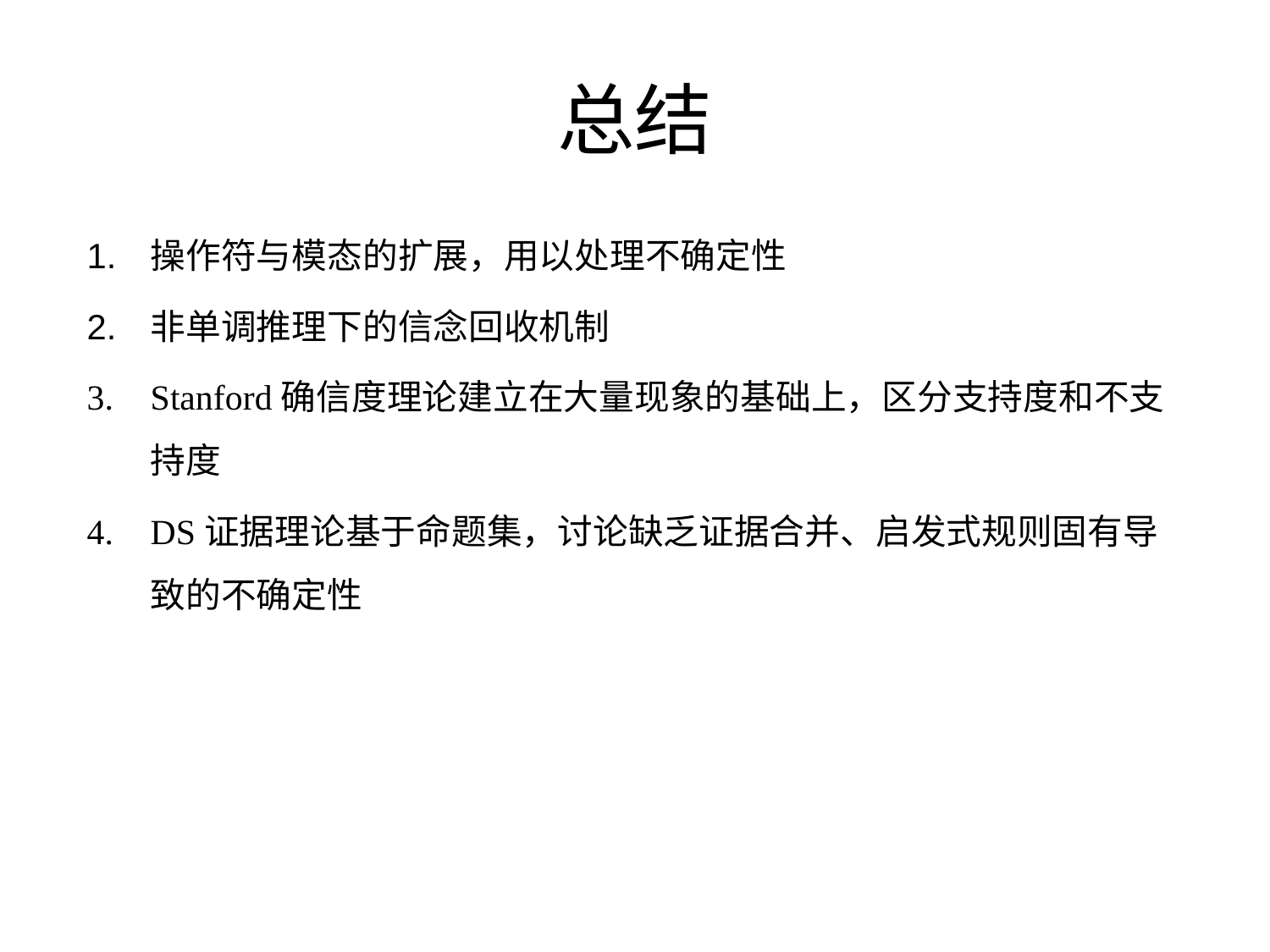

# 总结
操作符与模态的扩展，用以处理不确定性
非单调推理下的信念回收机制
Stanford确信度理论建立在大量现象的基础上，区分支持度和不支持度
DS证据理论基于命题集，讨论缺乏证据合并、启发式规则固有导致的不确定性